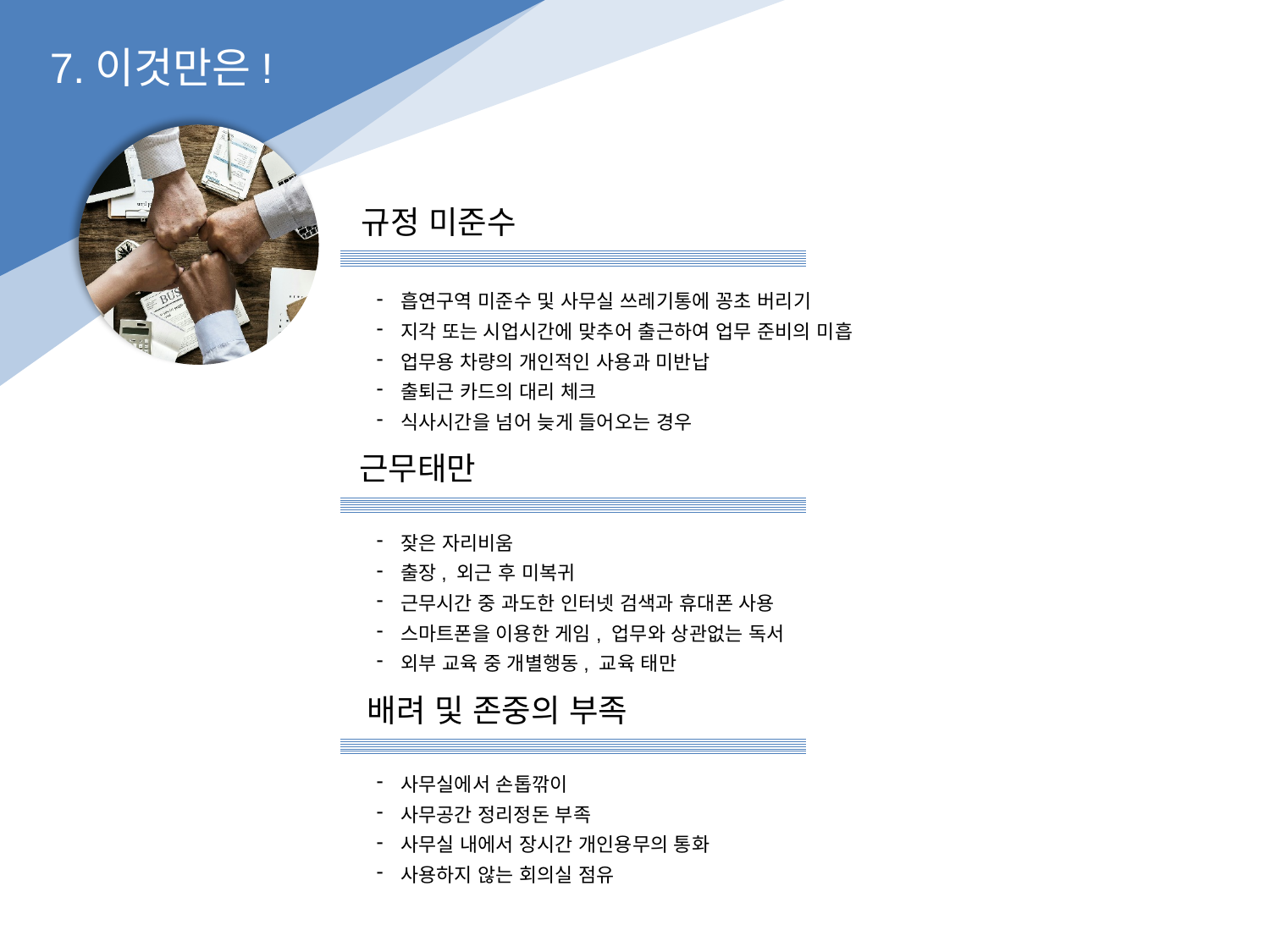

7.이것만은!

규정 미준수

흡연구역 미준수 및 사무실 쓰레기통에 꽁초 버리기
지각 또는 시업시간에 맞추어 출근하여 업무 준비의 미흡
업무용 차량의 개인적인 사용과 미반납
출퇴근 카드의 대리 체크
식사시간을 넘어 늦게 들어오는 경우

잦은 자리비움
출장, 외근 후 미복귀
근무시간 중 과도한 인터넷 검색과 휴대폰 사용
스마트폰을 이용한 게임, 업무와 상관없는 독서
외부 교육 중 개별행동, 교육 태만

사무실에서 손톱깎이
사무공간 정리정돈 부족
사무실 내에서 장시간 개인용무의 통화
사용하지 않는 회의실 점유
근무태만

배려 및 존중의 부족